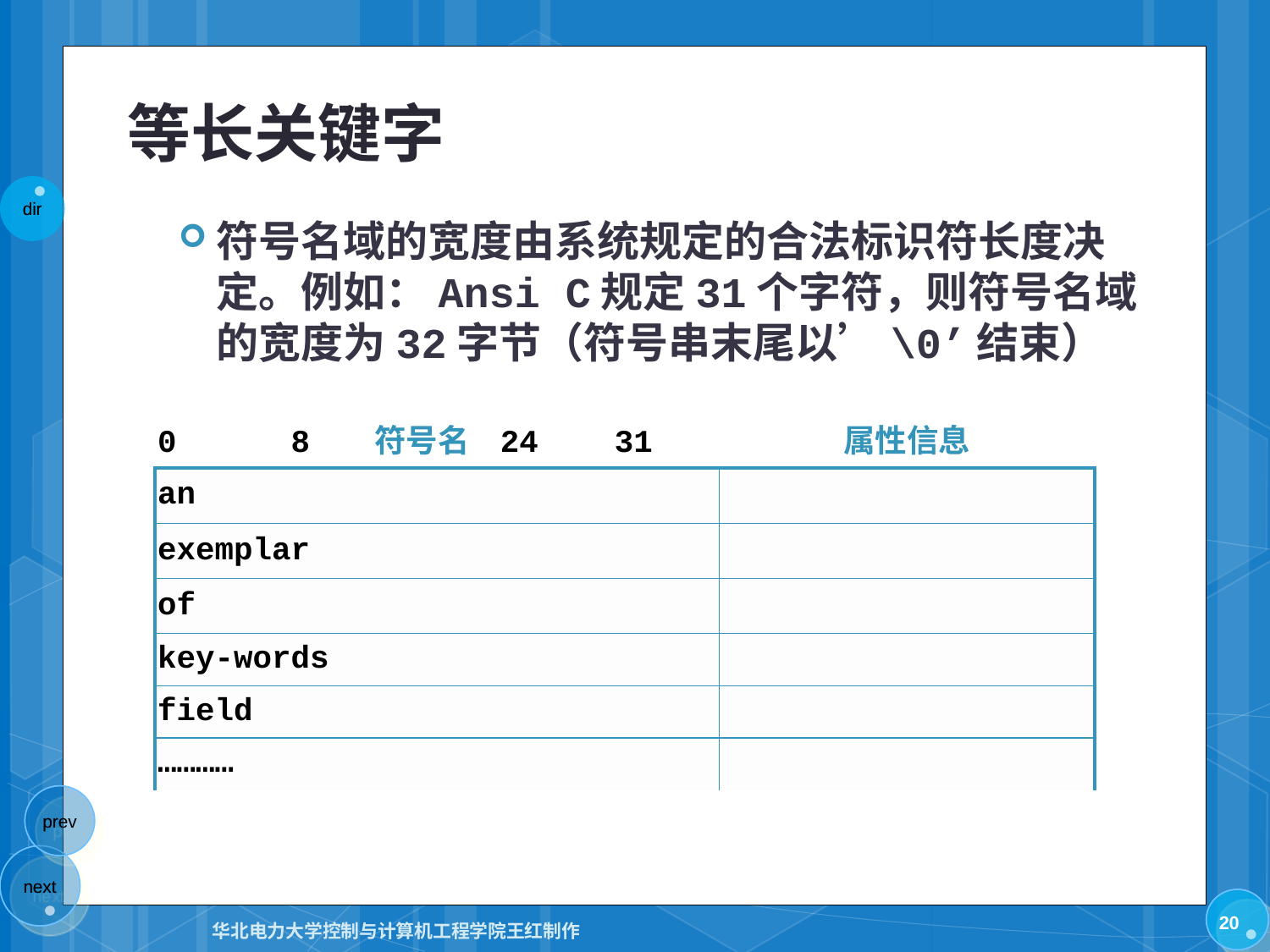

# 等长关键字
符号名域的宽度由系统规定的合法标识符长度决定。例如：Ansi C规定31个字符，则符号名域的宽度为32字节（符号串末尾以’\0’结束）
| 0 8 符号名 24 31 | 属性信息 |
| --- | --- |
| an |  |
| exemplar |  |
| of |  |
| key-words |  |
| field |  |
| ………… |  |
20
华北电力大学控制与计算机工程学院王红制作